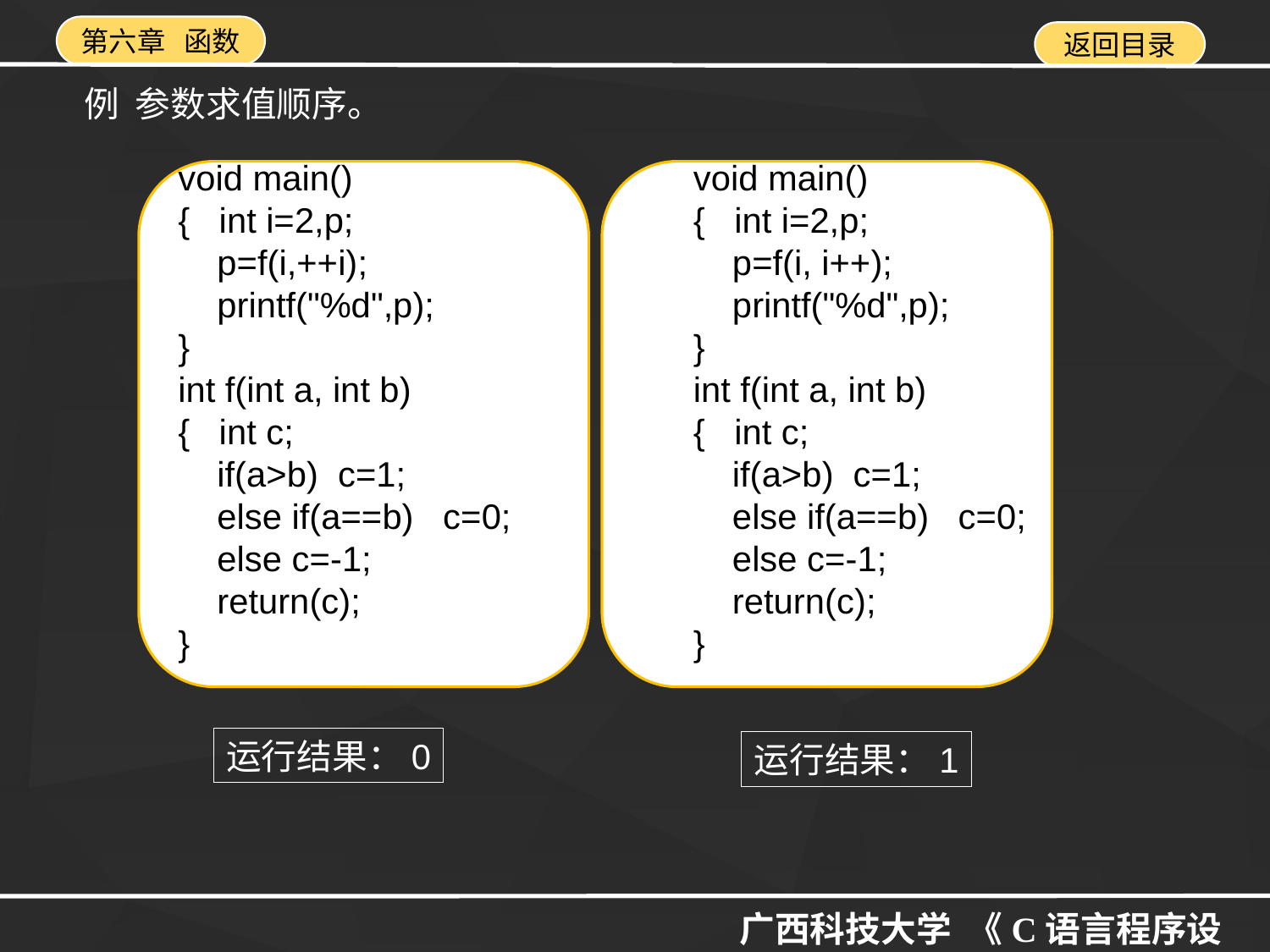

例  参数求值顺序。
void main()
{   int i=2,p;
    p=f(i,++i);
    printf("%d",p);
}
int f(int a, int b)
{   int c;
    if(a>b)  c=1;
    else if(a==b)   c=0;
    else c=-1;
    return(c);
}

void main()
{   int i=2,p;
    p=f(i, i++);
    printf("%d",p);
}
int f(int a, int b)
{   int c;
    if(a>b)  c=1;
    else if(a==b)   c=0;
    else c=-1;
    return(c);
}

运行结果：0
运行结果：1